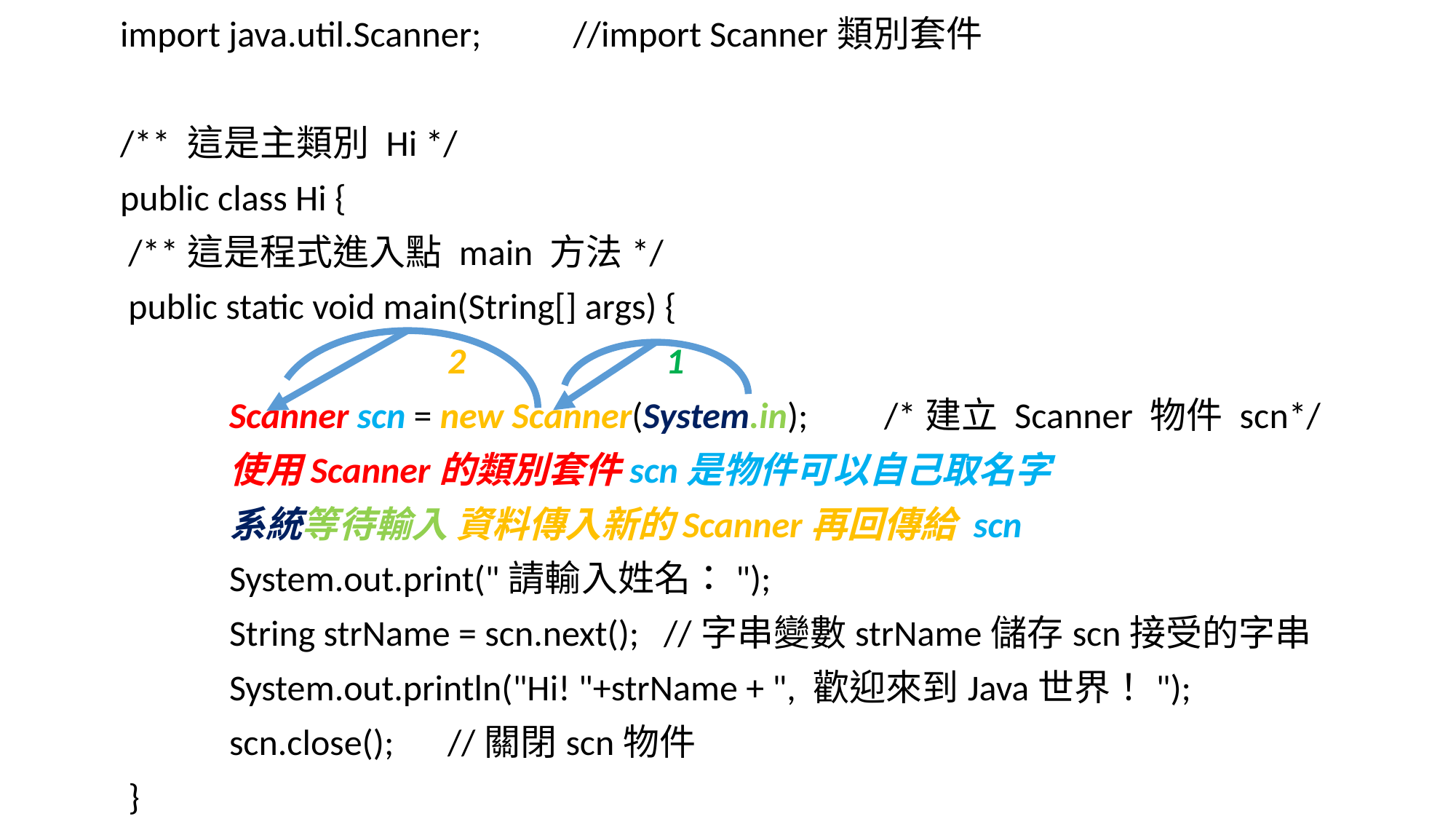

import java.util.Scanner;	  //import Scanner類別套件

	/** 這是主類別 Hi */
 	public class Hi {
	 /**這是程式進入點 main 方法*/
	 public static void main(String[] args) {
				2		1
		Scanner scn = new Scanner(System.in);	/*建立 Scanner 物件 scn*/
		使用Scanner的類別套件scn是物件可以自己取名字
		系統等待輸入 資料傳入新的Scanner再回傳給 scn
		System.out.print("請輸入姓名：");
		String strName = scn.next();   //字串變數strName儲存scn接受的字串
		System.out.println("Hi! "+strName + ", 歡迎來到Java世界！");
		scn.close();	//關閉scn物件
	 }
}